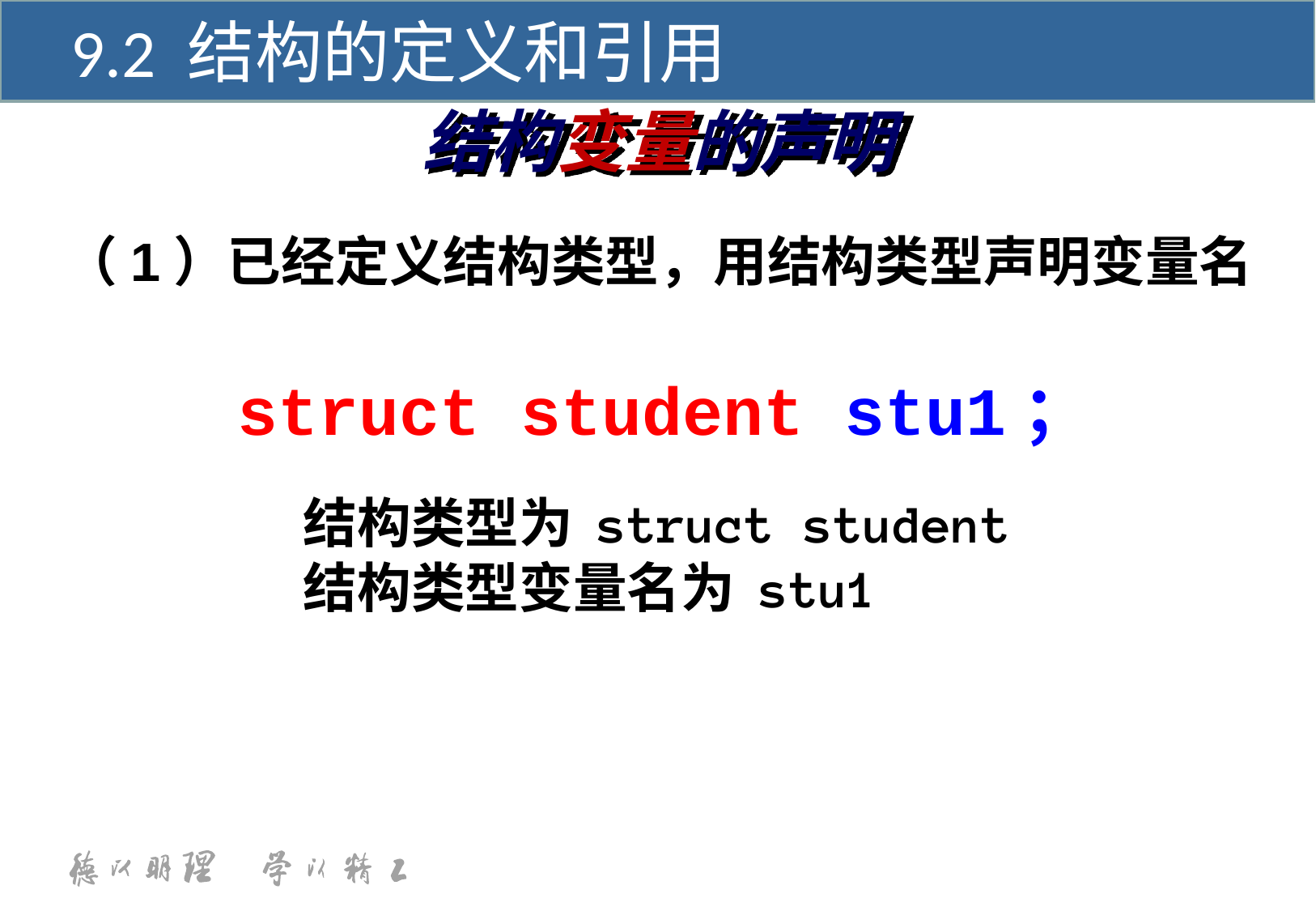

9.2 结构的定义和引用
结构变量的声明
（1）已经定义结构类型，用结构类型声明变量名
struct student stu1；
结构类型为 struct student
结构类型变量名为 stu1